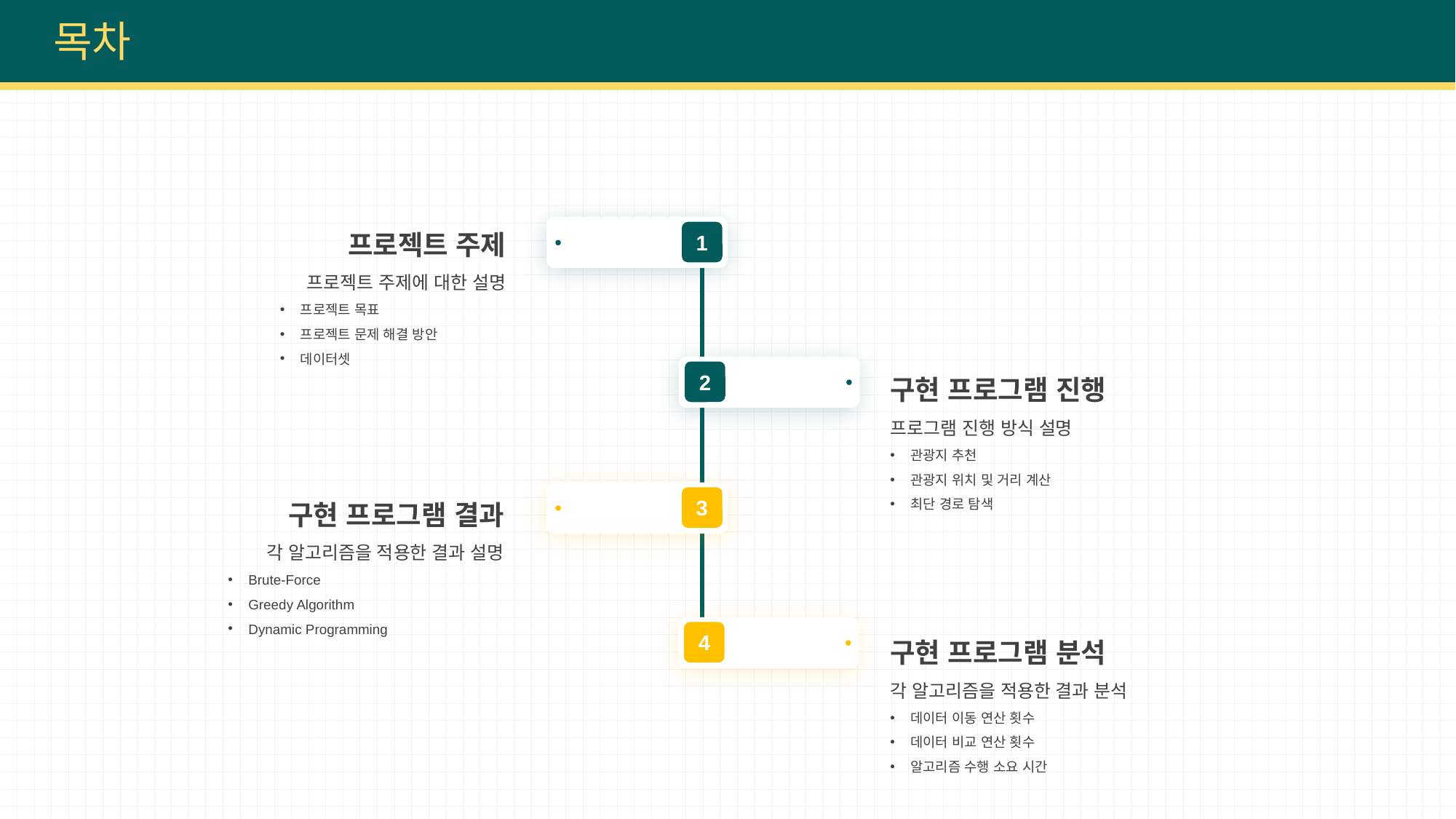

목차
프로젝트 주제
프로젝트 주제에 대한 설명
프로젝트 목표
프로젝트 문제 해결 방안
데이터셋

1

구현 프로그램 진행
프로그램 진행 방식 설명
관광지 추천
관광지 위치 및 거리 계산
최단 경로 탐색

2

구현 프로그램 결과
각 알고리즘을 적용한 결과 설명
Brute-Force
Greedy Algorithm
Dynamic Programming

3

구현 프로그램 분석
각 알고리즘을 적용한 결과 분석
데이터 이동 연산 횟수
데이터 비교 연산 횟수
알고리즘 수행 소요 시간

4